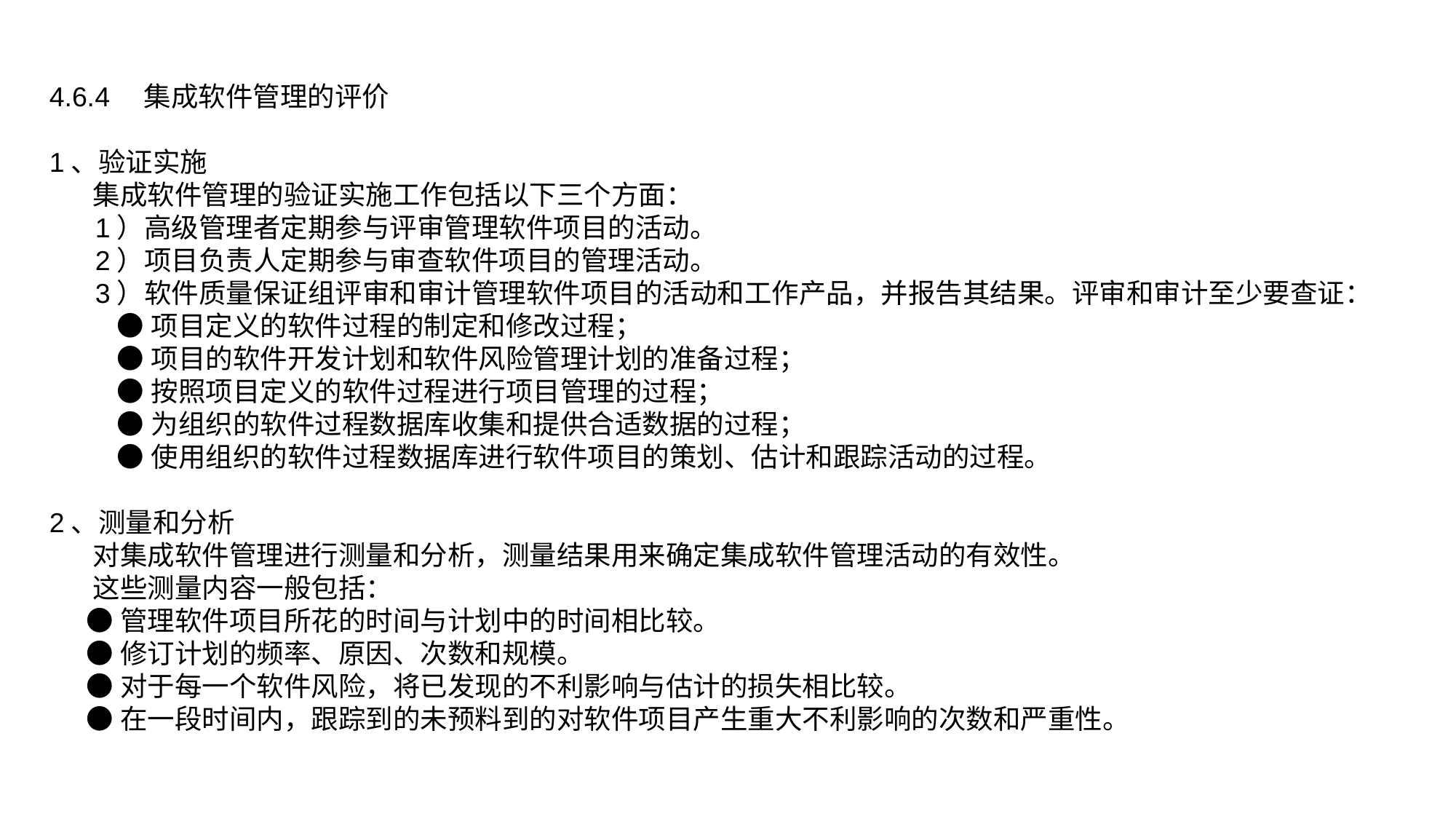

4.6.4　集成软件管理的评价

1、验证实施
      集成软件管理的验证实施工作包括以下三个方面：
      1）高级管理者定期参与评审管理软件项目的活动。
      2）项目负责人定期参与审查软件项目的管理活动。
      3）软件质量保证组评审和审计管理软件项目的活动和工作产品，并报告其结果。评审和审计至少要查证：
           ●项目定义的软件过程的制定和修改过程；
           ●项目的软件开发计划和软件风险管理计划的准备过程；
           ●按照项目定义的软件过程进行项目管理的过程；
           ●为组织的软件过程数据库收集和提供合适数据的过程；
           ●使用组织的软件过程数据库进行软件项目的策划、估计和跟踪活动的过程。

2、测量和分析
      对集成软件管理进行测量和分析，测量结果用来确定集成软件管理活动的有效性。
      这些测量内容一般包括：
      ●管理软件项目所花的时间与计划中的时间相比较。
      ●修订计划的频率、原因、次数和规模。
      ●对于每一个软件风险，将已发现的不利影响与估计的损失相比较。
      ●在一段时间内，跟踪到的未预料到的对软件项目产生重大不利影响的次数和严重性。